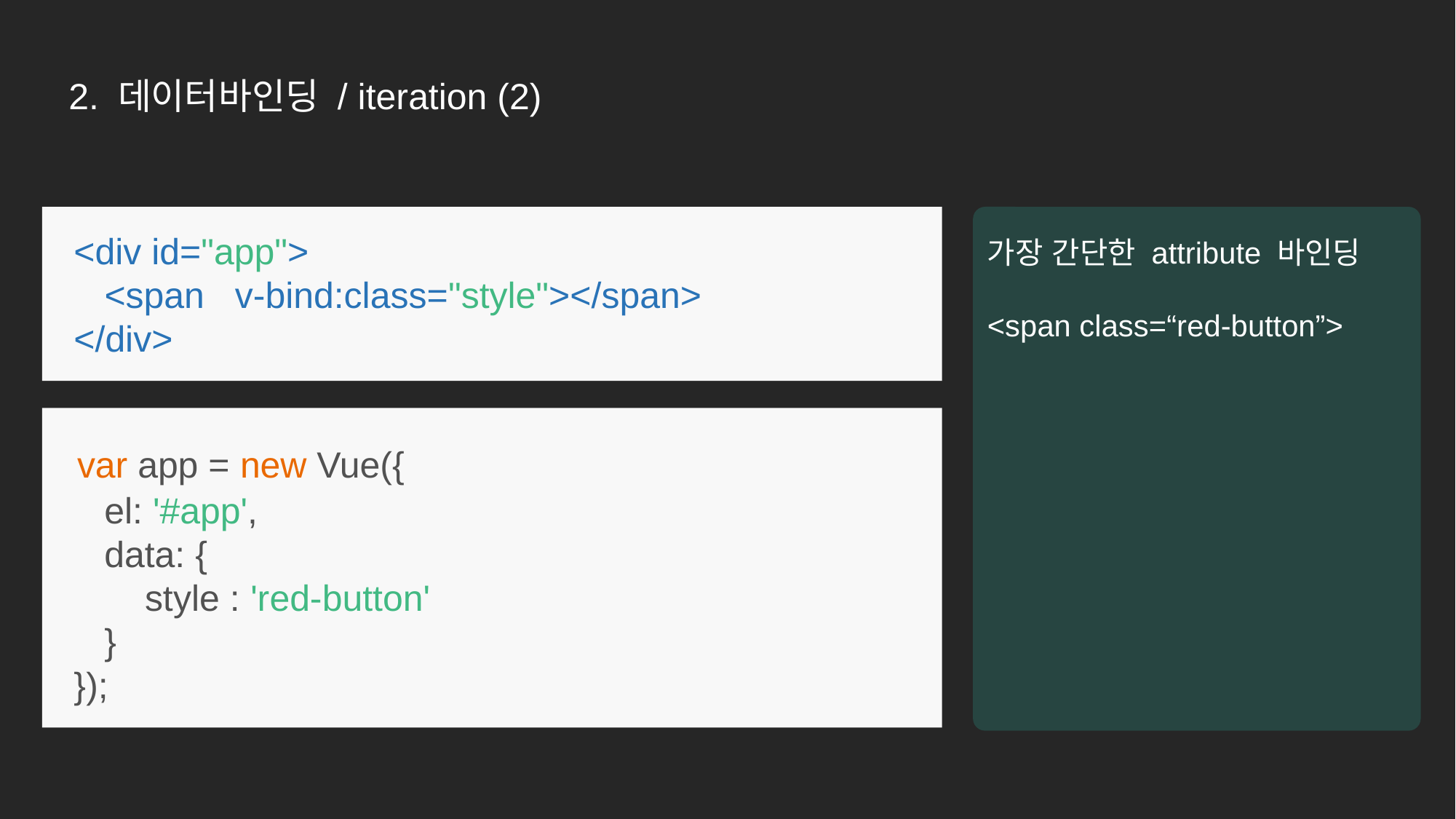

2. 데이터바인딩 / iteration (2)
 <div id="app">
    <span   v-bind:class="style"></span>
 </div>
가장 간단한 attribute 바인딩

<span class=“red-button”>

 var app = new Vue({
    el: '#app',
    data: {
        style : 'red-button'
    }
 });